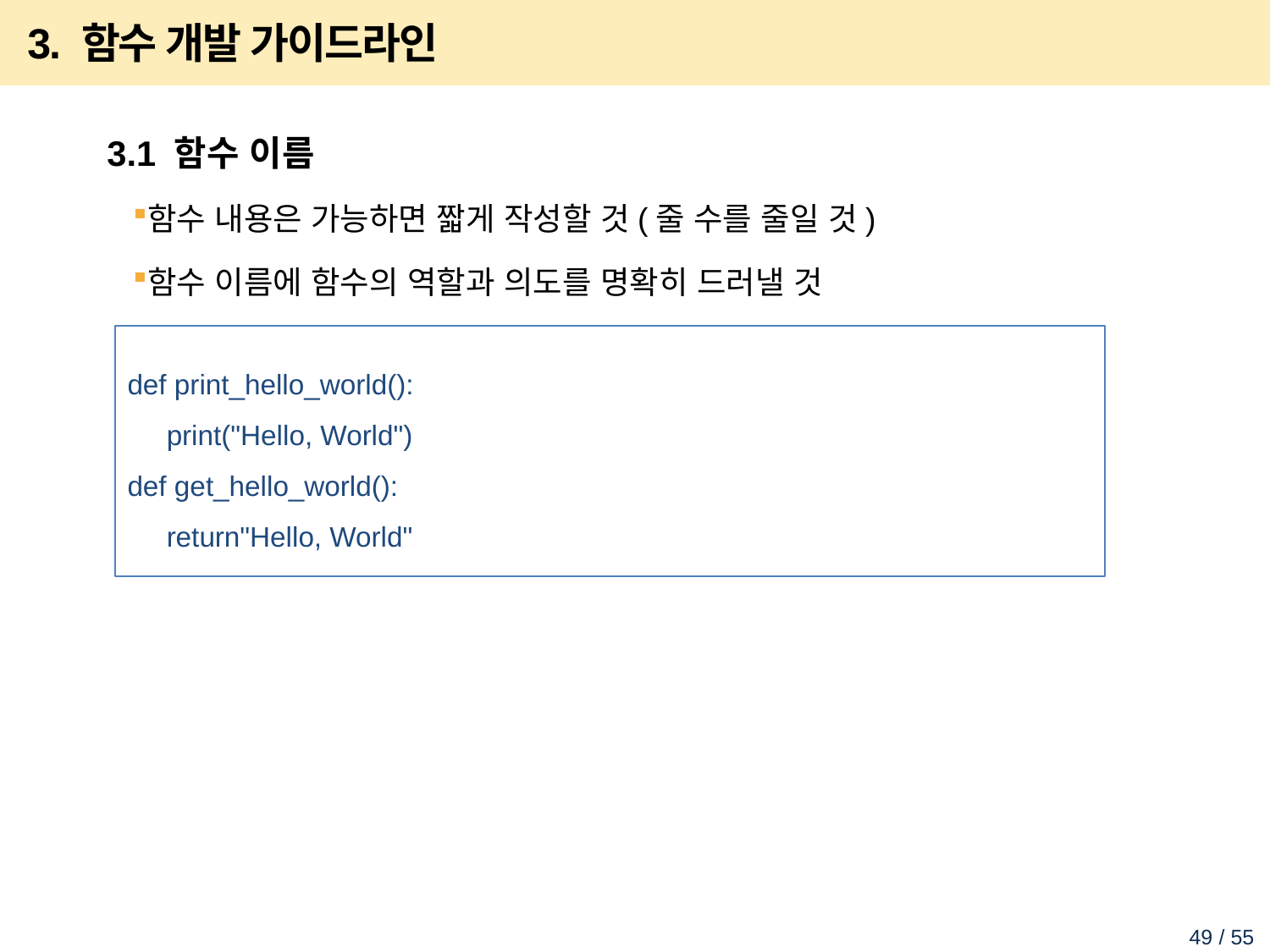

# 3. 함수 개발 가이드라인
3.1 함수 이름
함수 내용은 가능하면 짧게 작성할 것(줄 수를 줄일 것)
함수 이름에 함수의 역할과 의도를 명확히 드러낼 것

def print_hello_world():
     print("Hello, World")
def get_hello_world():
     return"Hello, World"